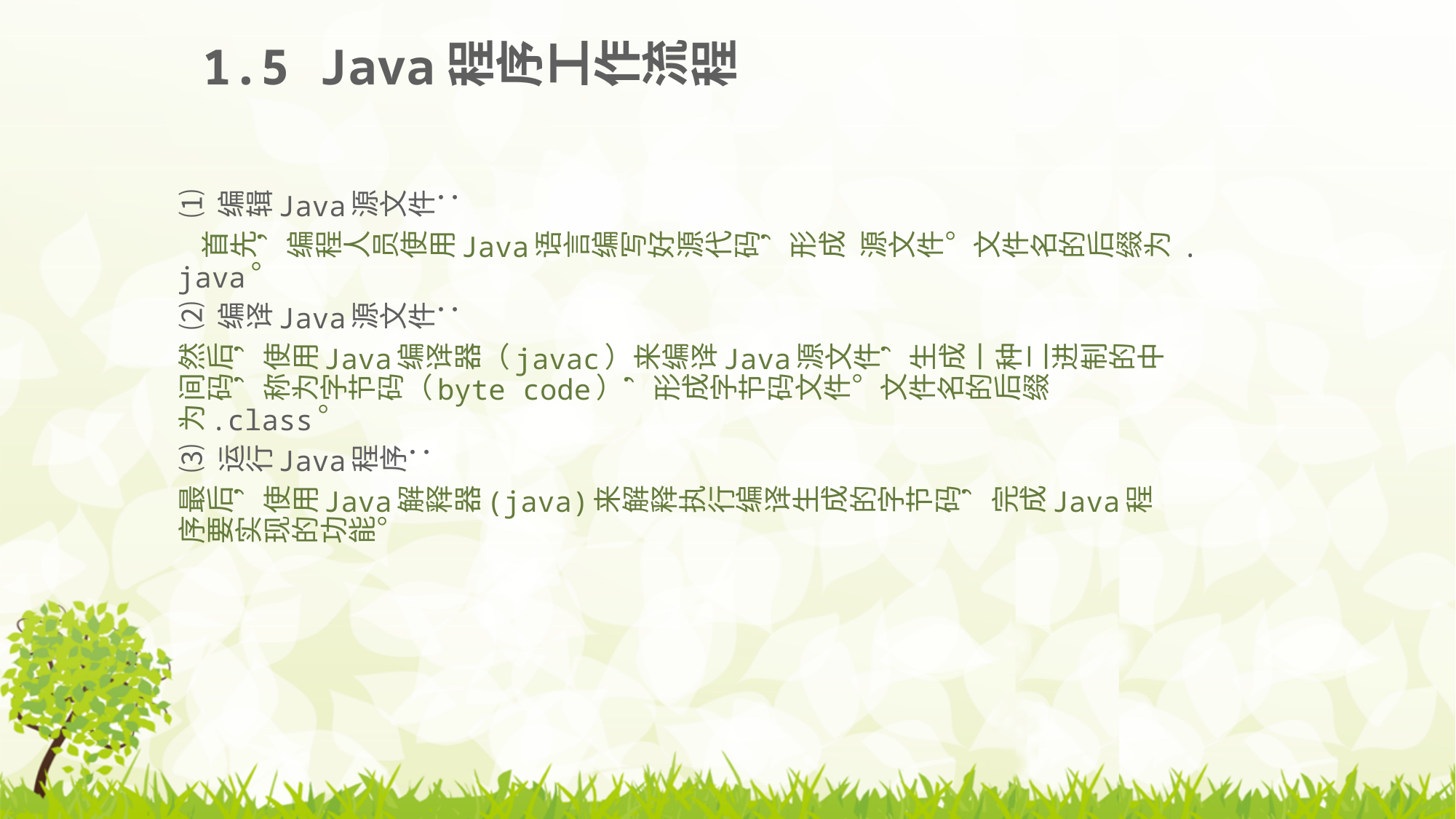

# 1.5 Java程序工作流程
⑴ 编辑Java源文件：
   首先，编程人员使用Java语言编写好源代码，形成  源文件。文件名的后缀为 .java。
⑵ 编译Java源文件：
然后，使用Java编译器（javac）来编译Java源文件，生成一种二进制的中间码，称为字节码（byte code），形成字节码文件。文件名的后缀为.class。
⑶ 运行Java程序：
最后，使用Java解释器(java)来解释执行编译生成的字节码，完成Java程序要实现的功能。